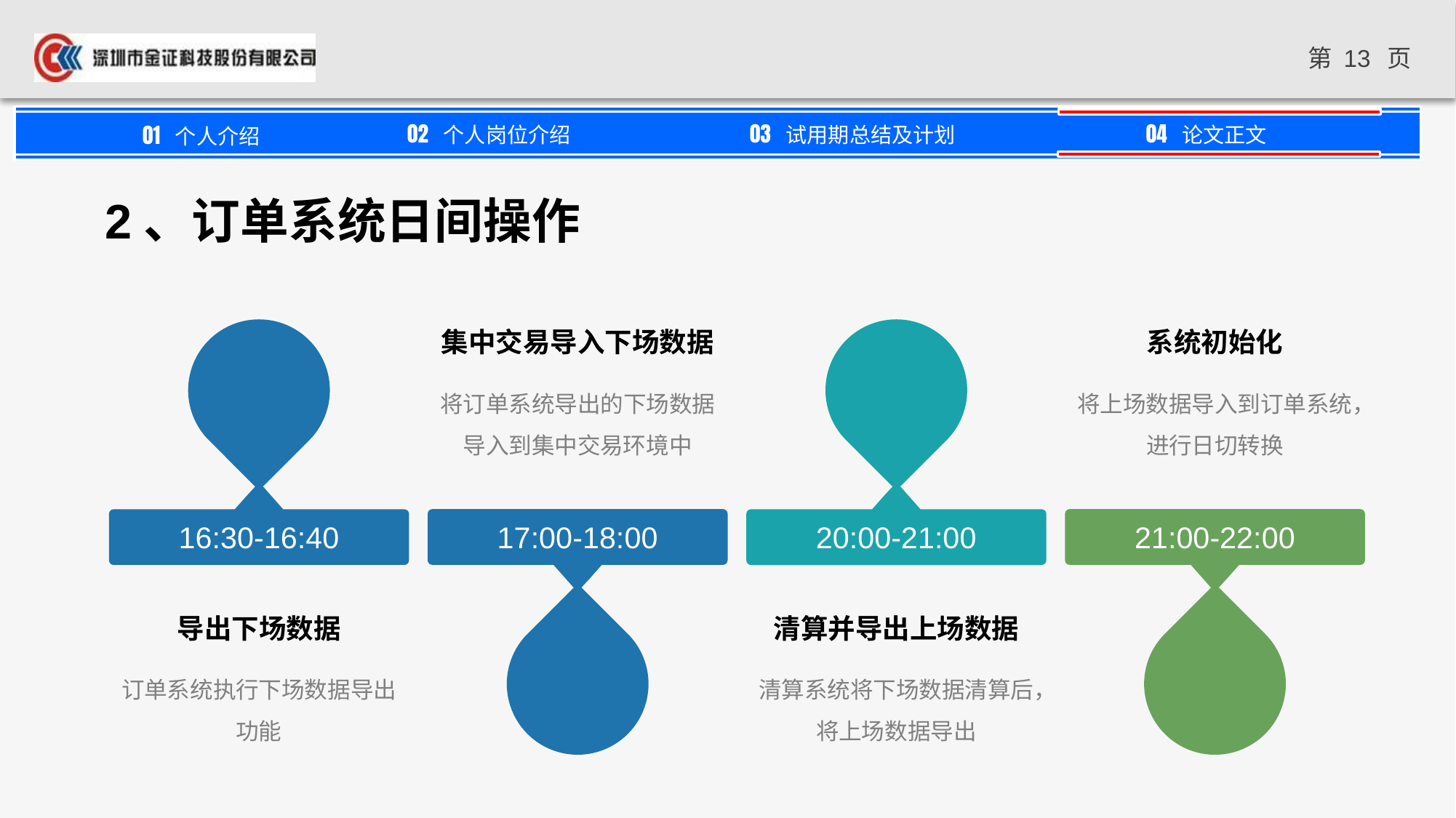

2、订单系统日间操作

集中交易导入下场数据
系统初始化
将订单系统导出的下场数据导入到集中交易环境中
将上场数据导入到订单系统，进行日切转换

16:30-16:40
17:00-18:00
20:00-21:00
21:00-22:00
导出下场数据
清算并导出上场数据

订单系统执行下场数据导出功能
清算系统将下场数据清算后，将上场数据导出